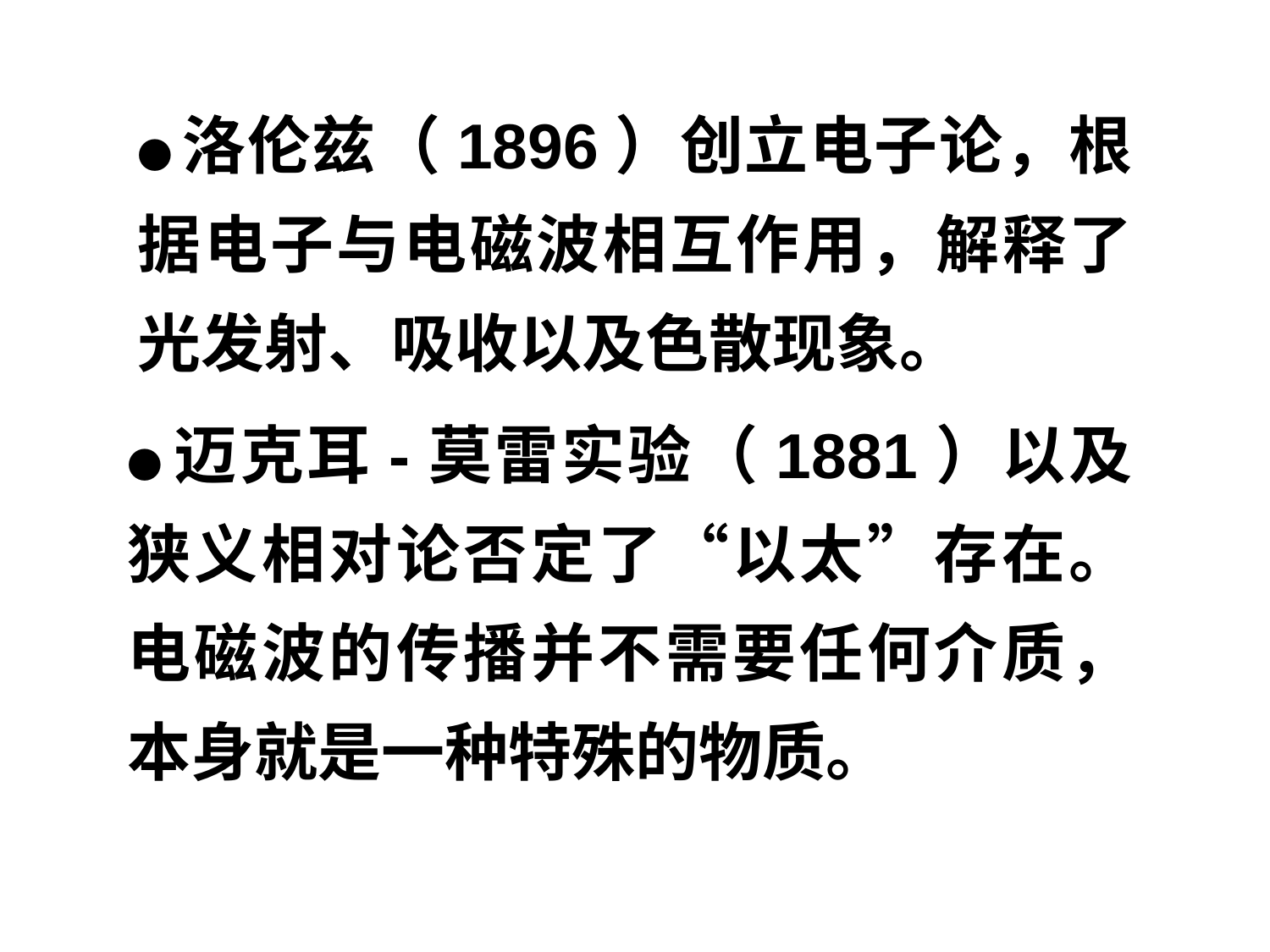

●洛伦兹（1896）创立电子论，根据电子与电磁波相互作用，解释了光发射、吸收以及色散现象。
●迈克耳-莫雷实验（1881）以及狭义相对论否定了“以太”存在。电磁波的传播并不需要任何介质，本身就是一种特殊的物质。